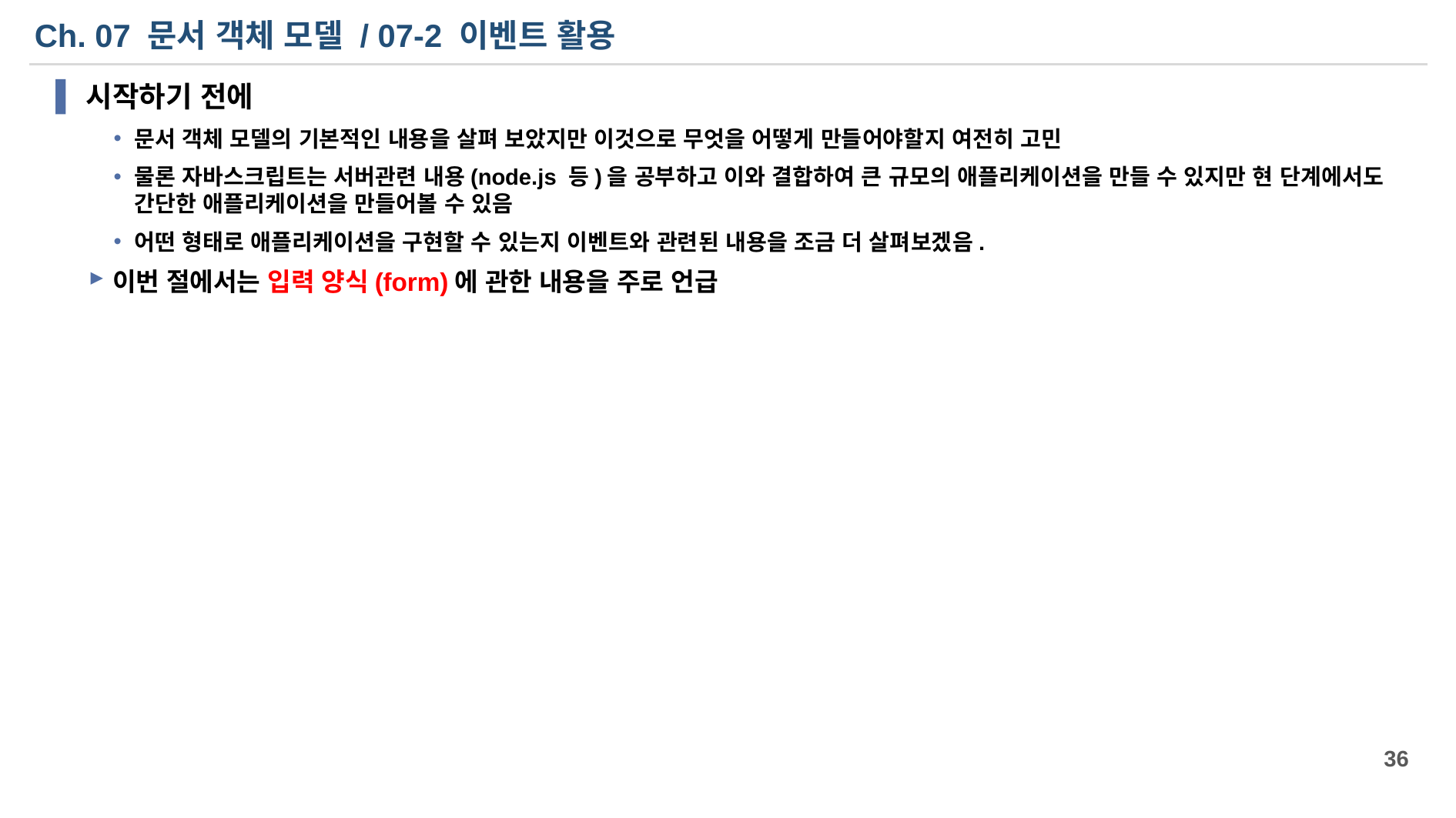

# Ch. 07 문서 객체 모델 / 07-2 이벤트 활용
시작하기 전에
문서 객체 모델의 기본적인 내용을 살펴 보았지만 이것으로 무엇을 어떻게 만들어야할지 여전히 고민
물론 자바스크립트는 서버관련 내용(node.js 등)을 공부하고 이와 결합하여 큰 규모의 애플리케이션을 만들 수 있지만 현 단계에서도 간단한 애플리케이션을 만들어볼 수 있음
어떤 형태로 애플리케이션을 구현할 수 있는지 이벤트와 관련된 내용을 조금 더 살펴보겠음.
이번 절에서는 입력 양식(form)에 관한 내용을 주로 언급

36